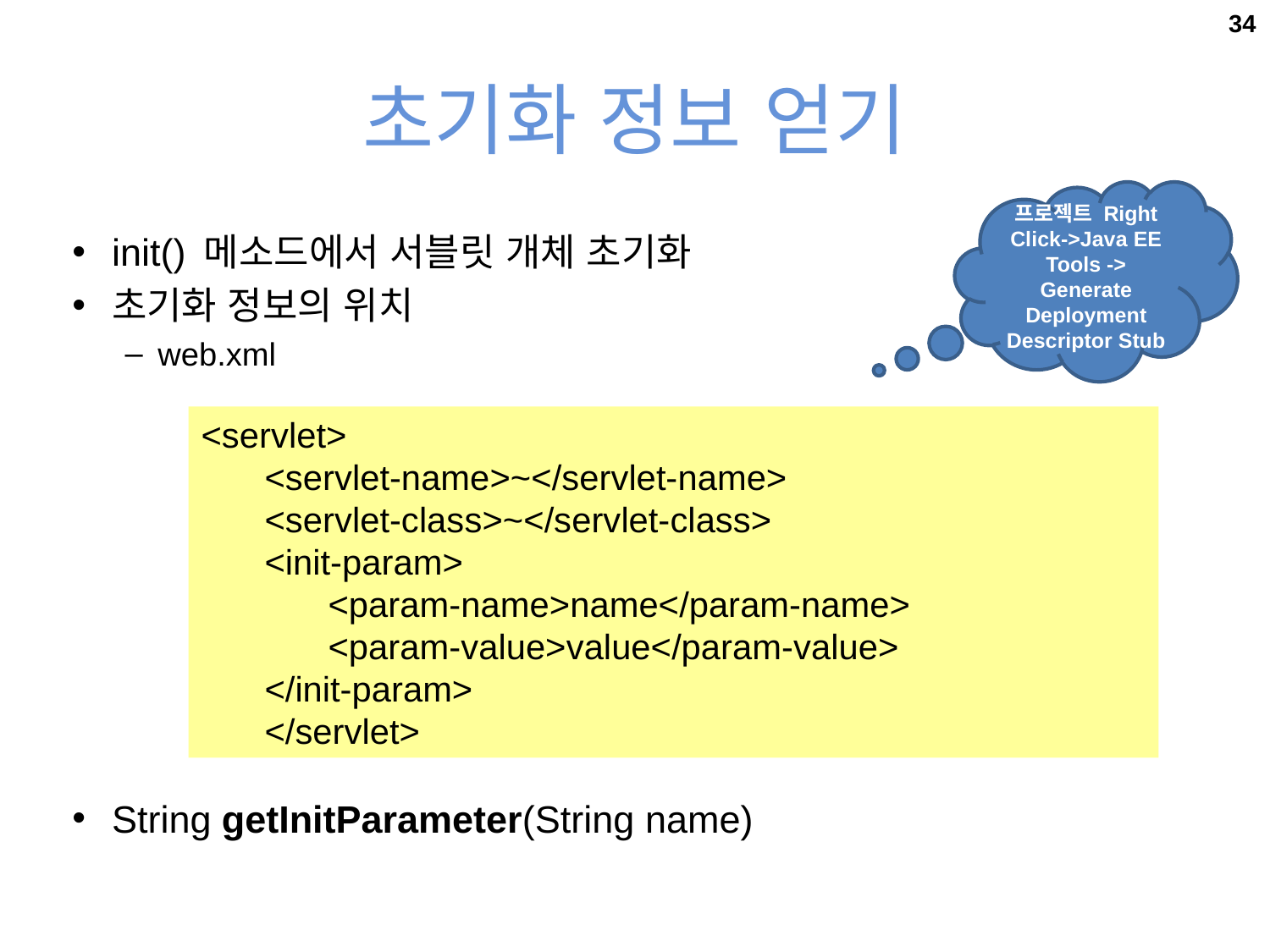

34
# 초기화 정보 얻기
프로젝트 Right Click->Java EE Tools -> Generate Deployment Descriptor Stub
init() 메소드에서 서블릿 개체 초기화
초기화 정보의 위치
web.xml

String getInitParameter(String name)
<servlet>
<servlet-name>~</servlet-name>
<servlet-class>~</servlet-class>
<init-param>
<param-name>name</param-name>
<param-value>value</param-value>
</init-param>
</servlet>